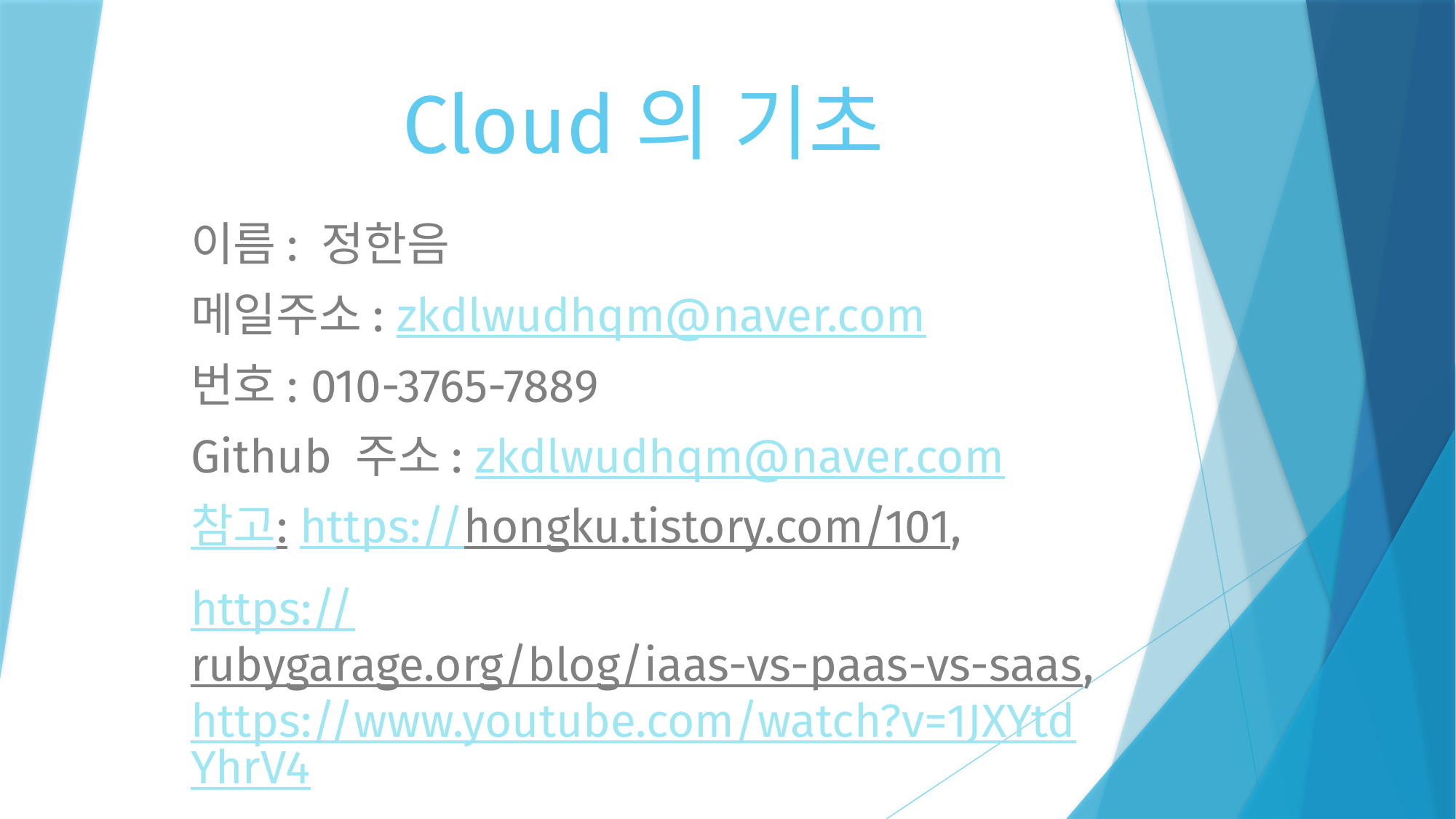

# Cloud의 기초
이름: 정한음
메일주소: zkdlwudhqm@naver.com
번호: 010-3765-7889
Github 주소: zkdlwudhqm@naver.com
참고: https://hongku.tistory.com/101,
https://rubygarage.org/blog/iaas-vs-paas-vs-saas, https://www.youtube.com/watch?v=1JXYtdYhrV4